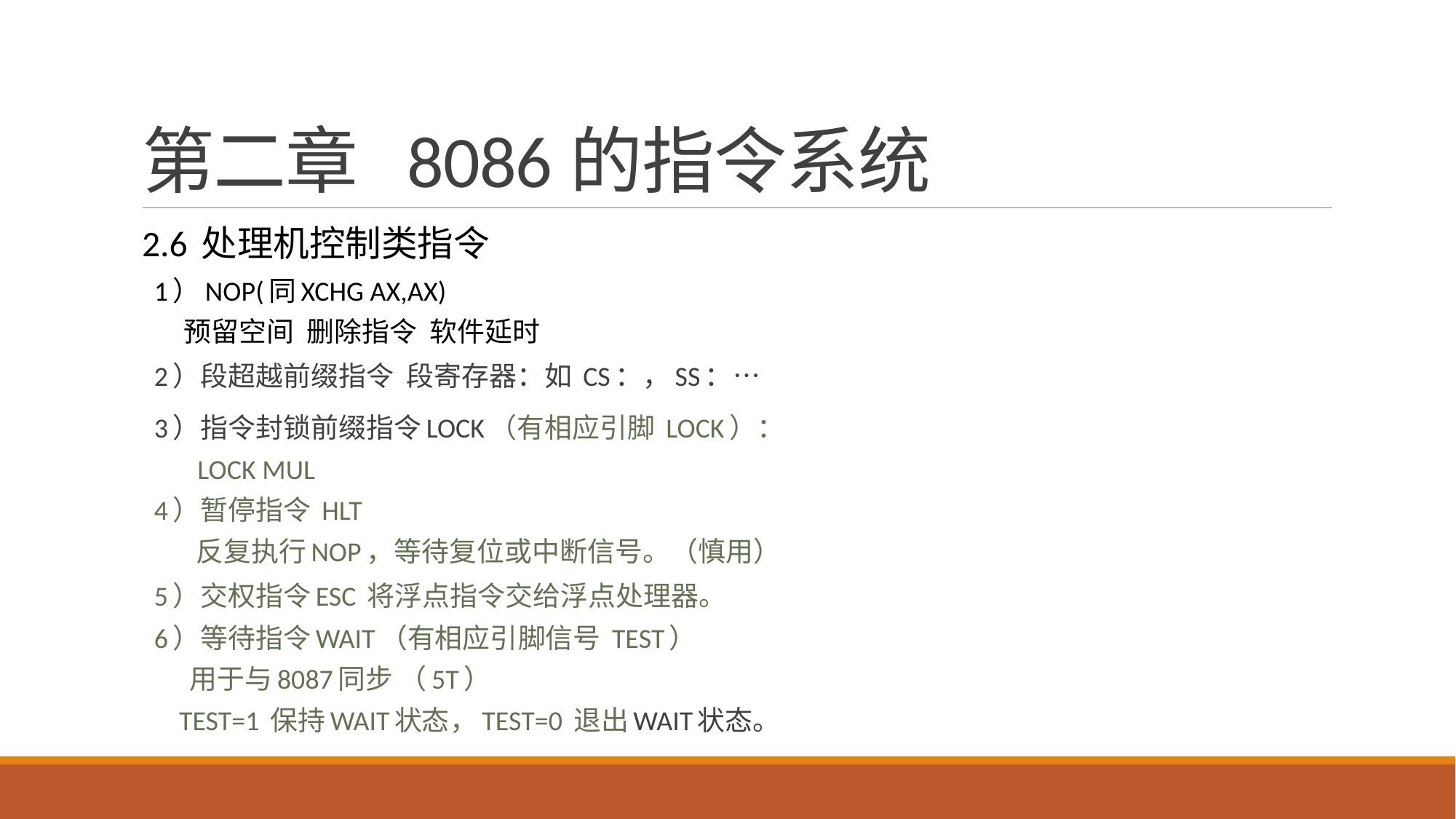

# 第二章  8086的指令系统
2.6 处理机控制类指令
  1）NOP(同XCHG AX,AX)
      预留空间  删除指令  软件延时
  2）段超越前缀指令  段寄存器：如 CS：，SS：…
  3）指令封锁前缀指令LOCK（有相应引脚 LOCK）：
         LOCK MUL
  4）暂停指令 HLT
        反复执行NOP，等待复位或中断信号。（慎用）
  5）交权指令ESC 将浮点指令交给浮点处理器。
  6）等待指令WAIT（有相应引脚信号 TEST）
       用于与8087同步 （5T）
      TEST=1 保持WAIT状态，TEST=0 退出WAIT状态。